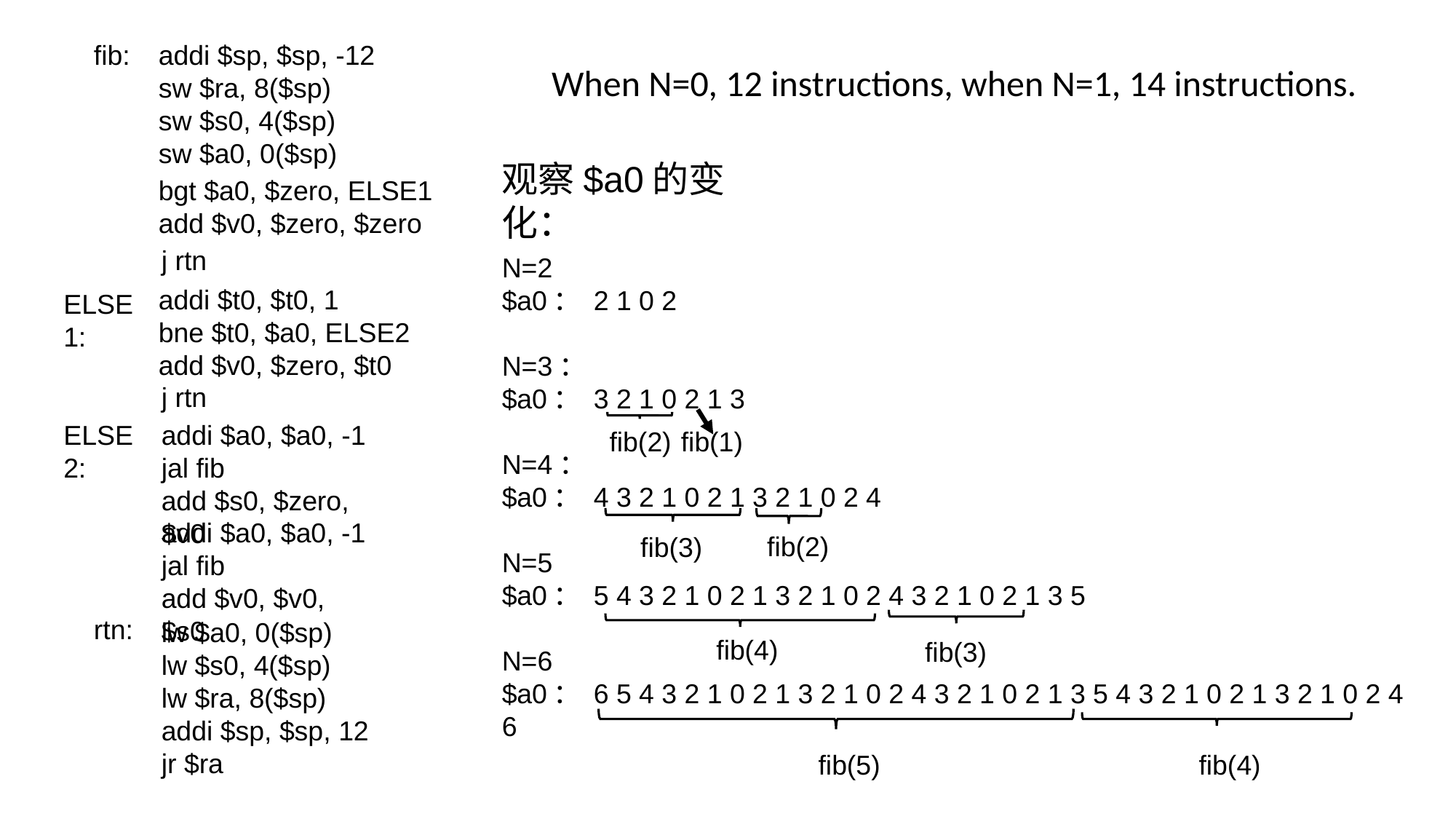

fib:
addi $sp, $sp, -12
sw $ra, 8($sp)
sw $s0, 4($sp)
sw $a0, 0($sp)
bgt $a0, $zero, ELSE1
add $v0, $zero, $zero
j rtn
addi $t0, $t0, 1
bne $t0, $a0, ELSE2
add $v0, $zero, $t0
ELSE1:
j rtn
ELSE2:
addi $a0, $a0, -1
jal fib
add $s0, $zero, $v0
addi $a0, $a0, -1
jal fib
add $v0, $v0, $s0
rtn:
lw $a0, 0($sp)
lw $s0, 4($sp)
lw $ra, 8($sp)
addi $sp, $sp, 12
jr $ra
When N=0, 12 instructions, when N=1, 14 instructions.
观察$a0的变化：
N=2
$a0： 2 1 0 2

N=3：
$a0： 3 2 1 0 2 1 3

N=4：
$a0： 4 3 2 1 0 2 1 3 2 1 0 2 4

N=5
$a0： 5 4 3 2 1 0 2 1 3 2 1 0 2 4 3 2 1 0 2 1 3 5

N=6
$a0： 6 5 4 3 2 1 0 2 1 3 2 1 0 2 4 3 2 1 0 2 1 3 5 4 3 2 1 0 2 1 3 2 1 0 2 4 6

fib(2)
fib(1)

fib(2)
fib(3)

fib(4)
fib(3)
fib(5)
fib(4)